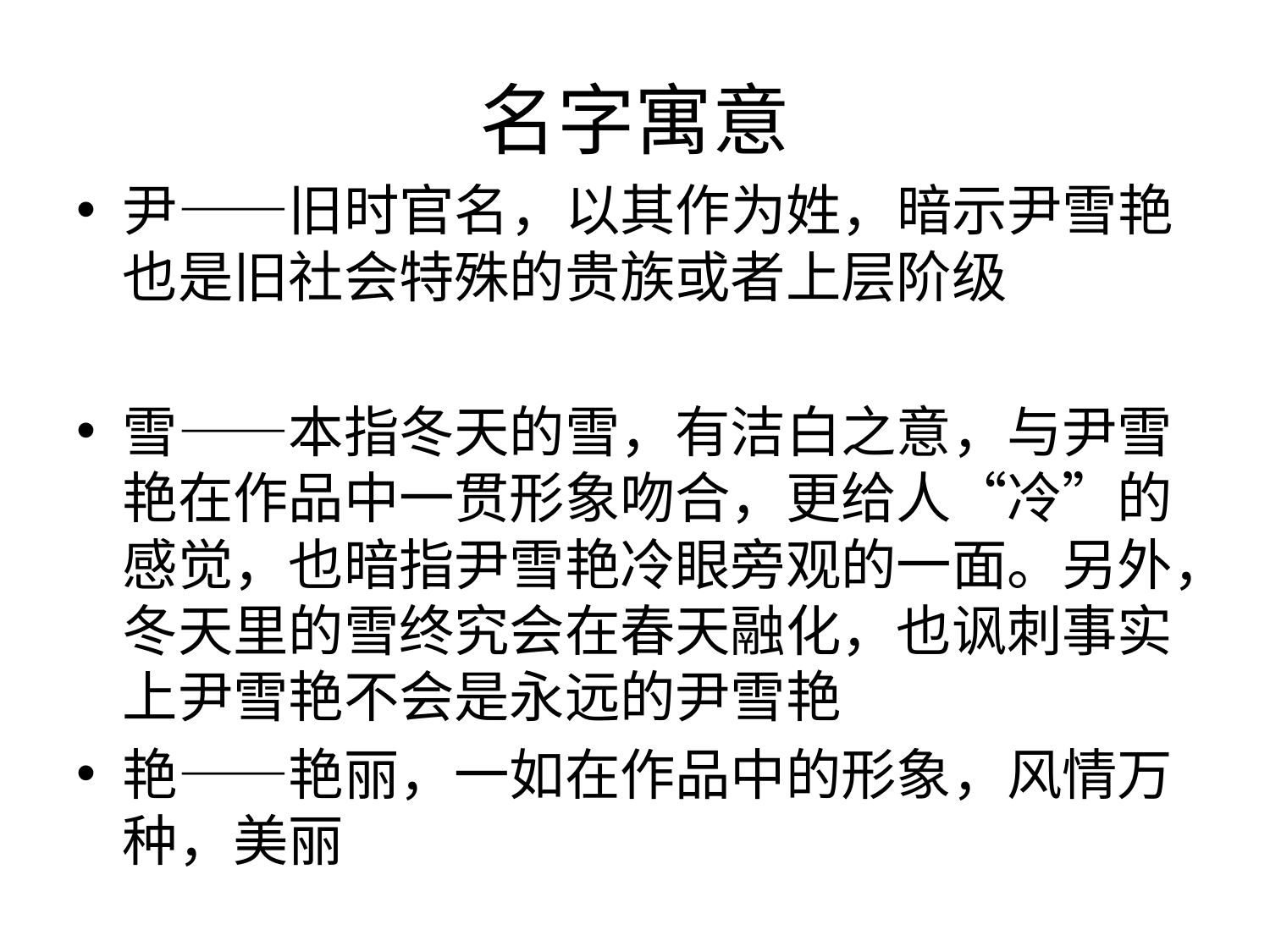

# 名字寓意
尹——旧时官名，以其作为姓，暗示尹雪艳也是旧社会特殊的贵族或者上层阶级

雪——本指冬天的雪，有洁白之意，与尹雪艳在作品中一贯形象吻合，更给人“冷”的感觉，也暗指尹雪艳冷眼旁观的一面。另外，冬天里的雪终究会在春天融化，也讽刺事实上尹雪艳不会是永远的尹雪艳
艳——艳丽，一如在作品中的形象，风情万种，美丽